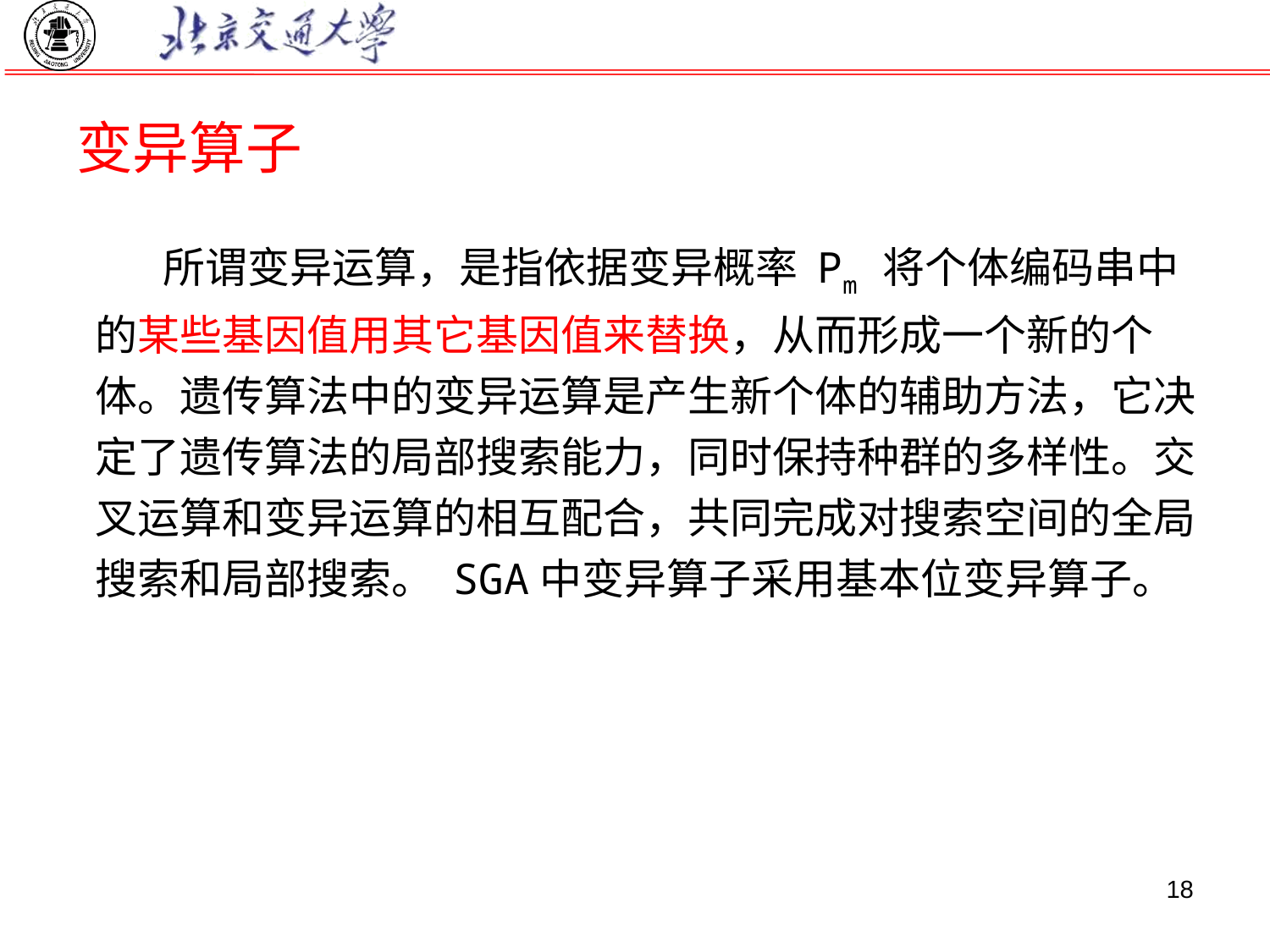

# 变异算子
        所谓变异运算，是指依据变异概率 Pm 将个体编码串中的某些基因值用其它基因值来替换，从而形成一个新的个体。遗传算法中的变异运算是产生新个体的辅助方法，它决定了遗传算法的局部搜索能力，同时保持种群的多样性。交叉运算和变异运算的相互配合，共同完成对搜索空间的全局搜索和局部搜索。 SGA中变异算子采用基本位变异算子。
18